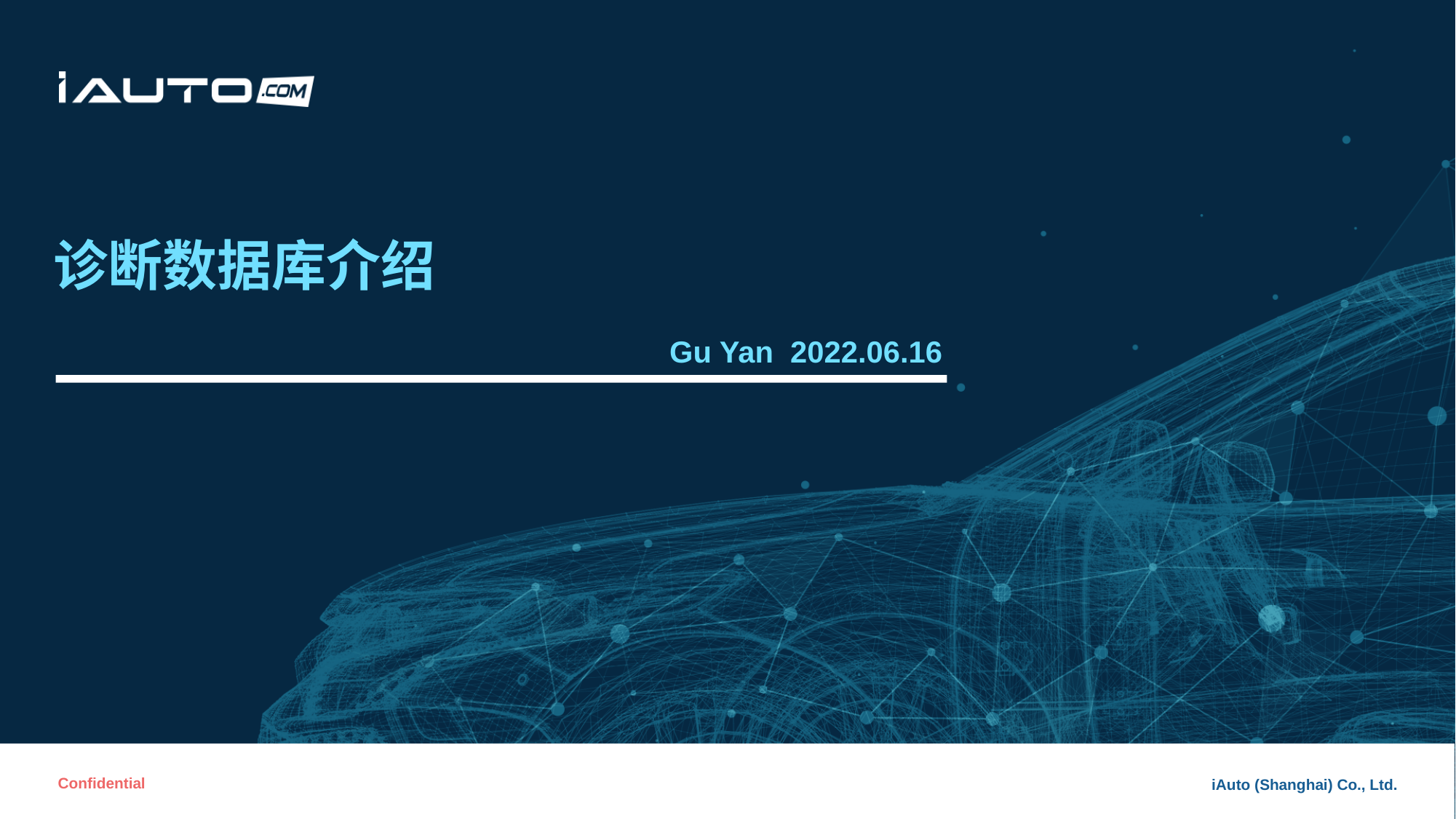

诊断数据库介绍
Gu Yan  2022.06.16

Confidential
iAuto (Shanghai) Co., Ltd.